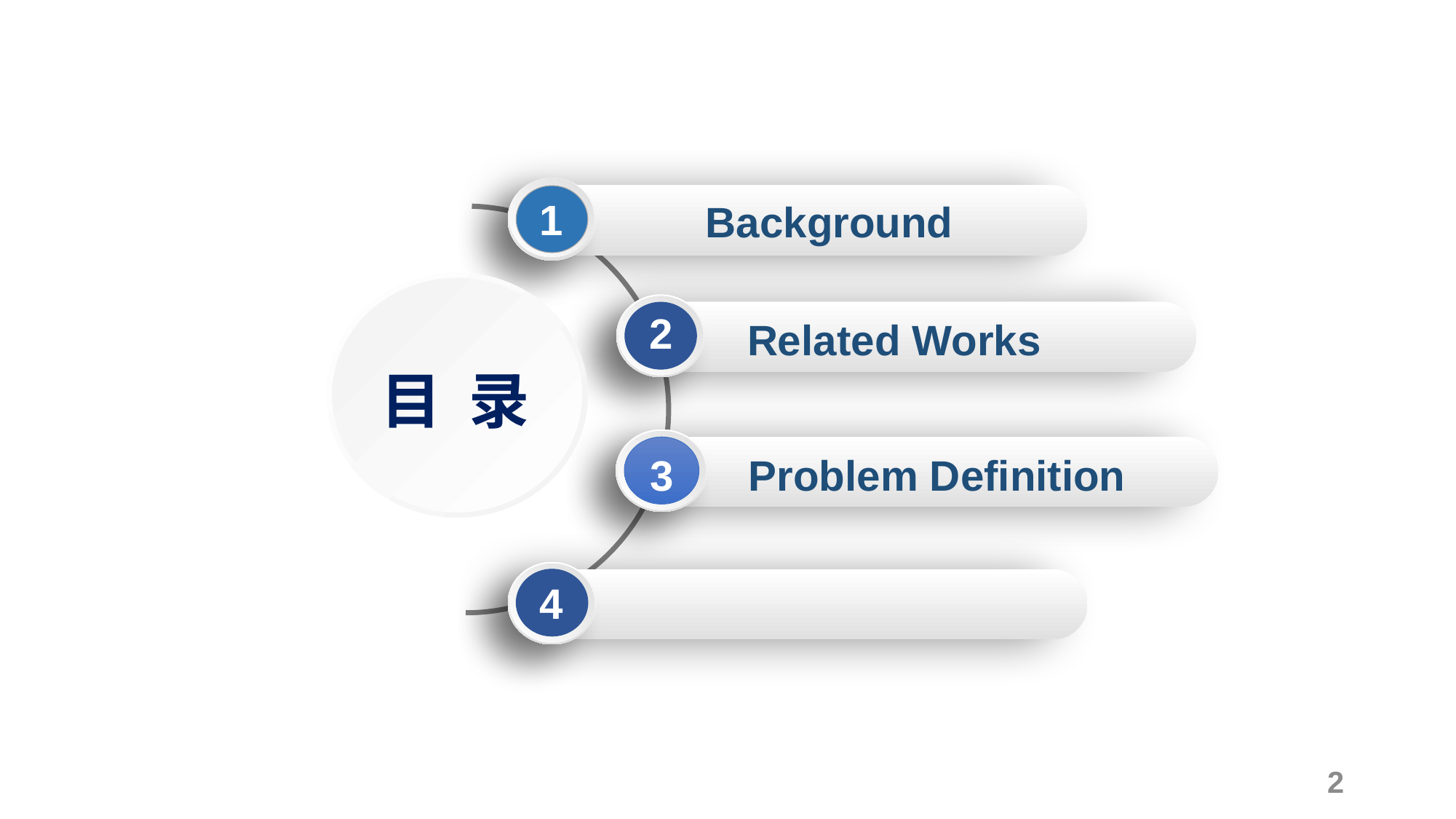

1
     Background

目  录

2

  Related Works

   Problem Definition
3

4

2